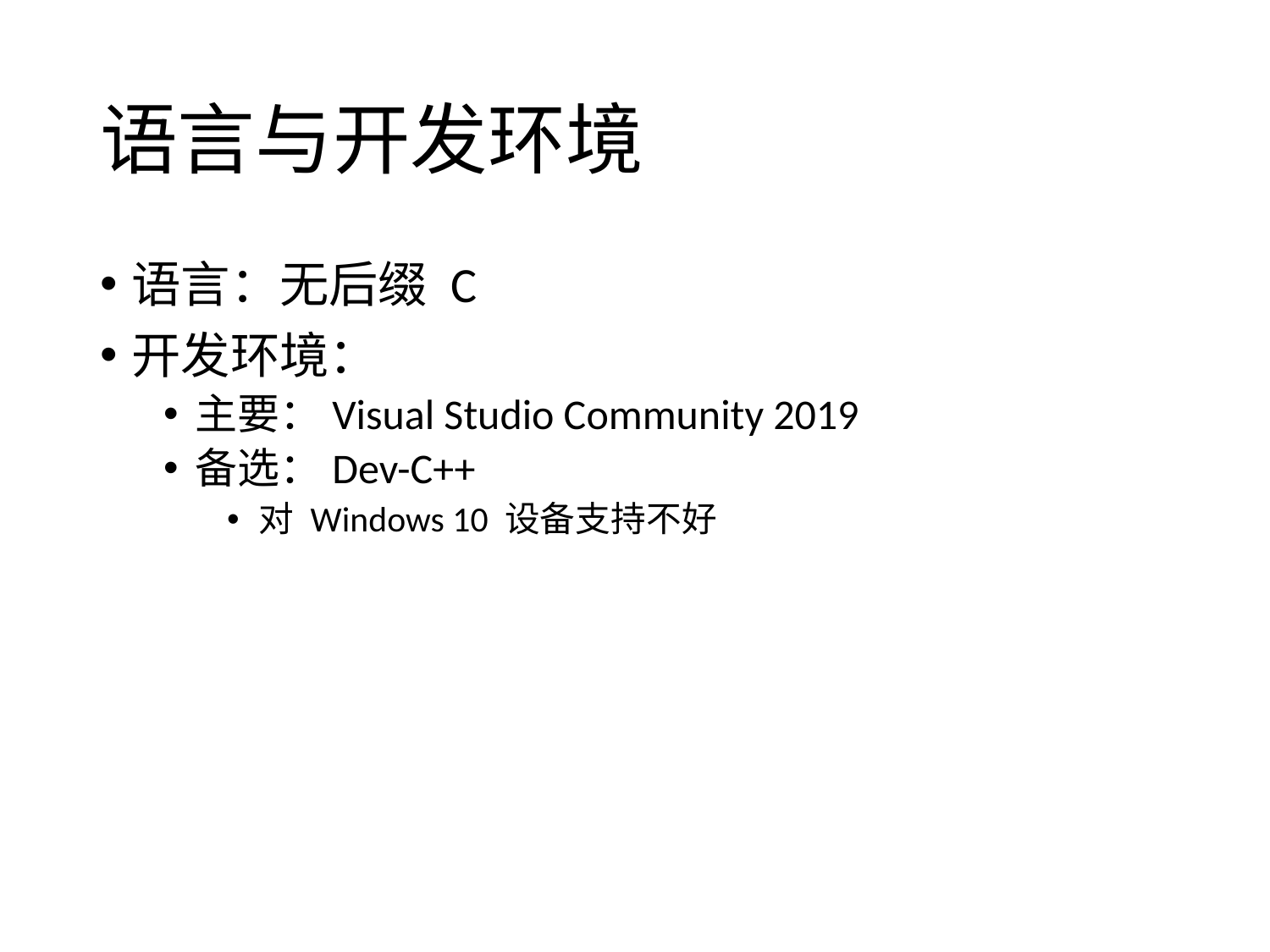

# 语言与开发环境
语言：无后缀 C
开发环境：
主要：Visual Studio Community 2019
备选：Dev-C++
对 Windows 10 设备支持不好